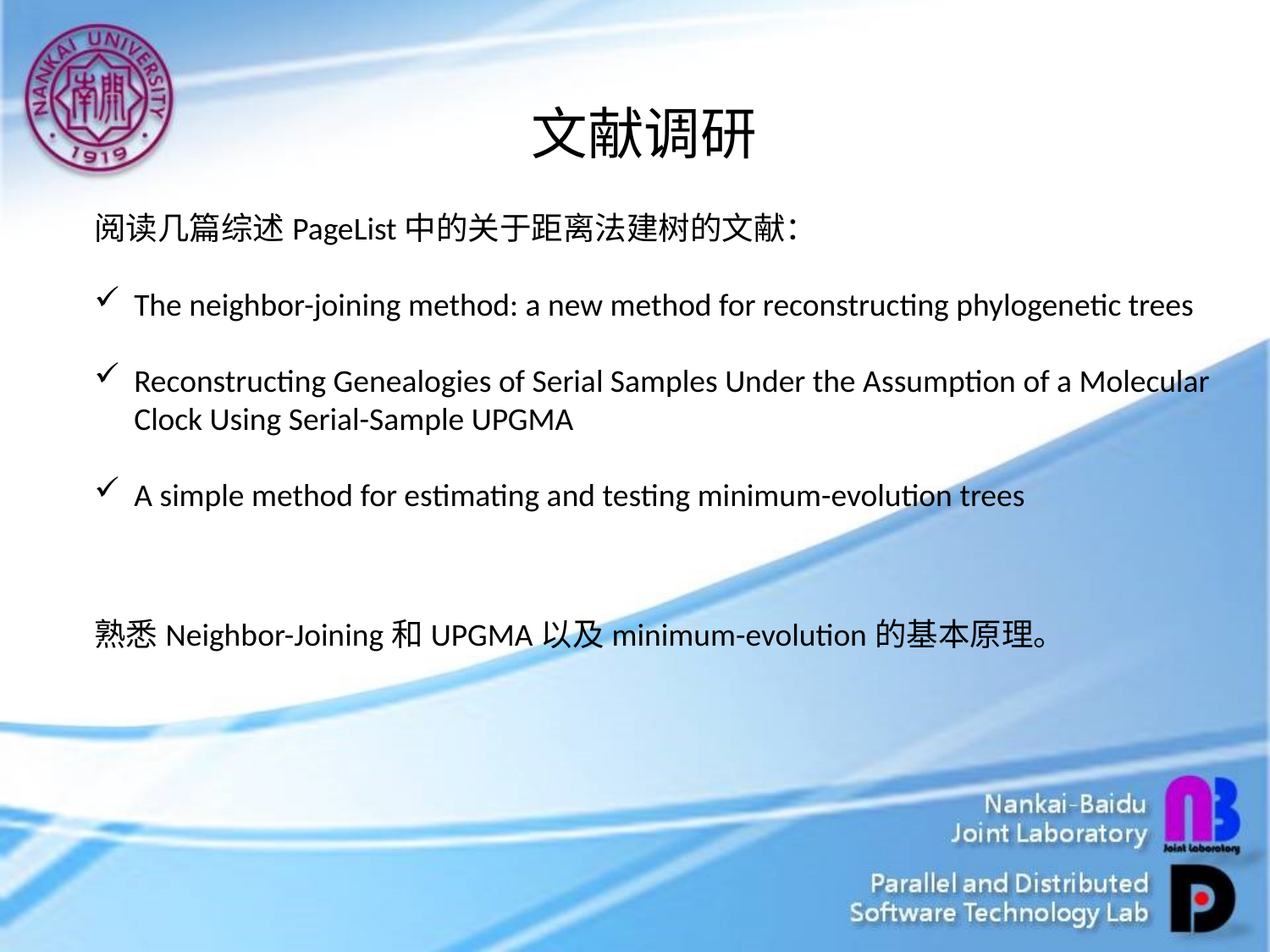

文献调研
阅读几篇综述PageList中的关于距离法建树的文献：

The neighbor-joining method: a new method for reconstructing phylogenetic trees

Reconstructing Genealogies of Serial Samples Under the Assumption of a Molecular Clock Using Serial-Sample UPGMA

A simple method for estimating and testing minimum-evolution trees

熟悉Neighbor-Joining和UPGMA以及minimum-evolution的基本原理。